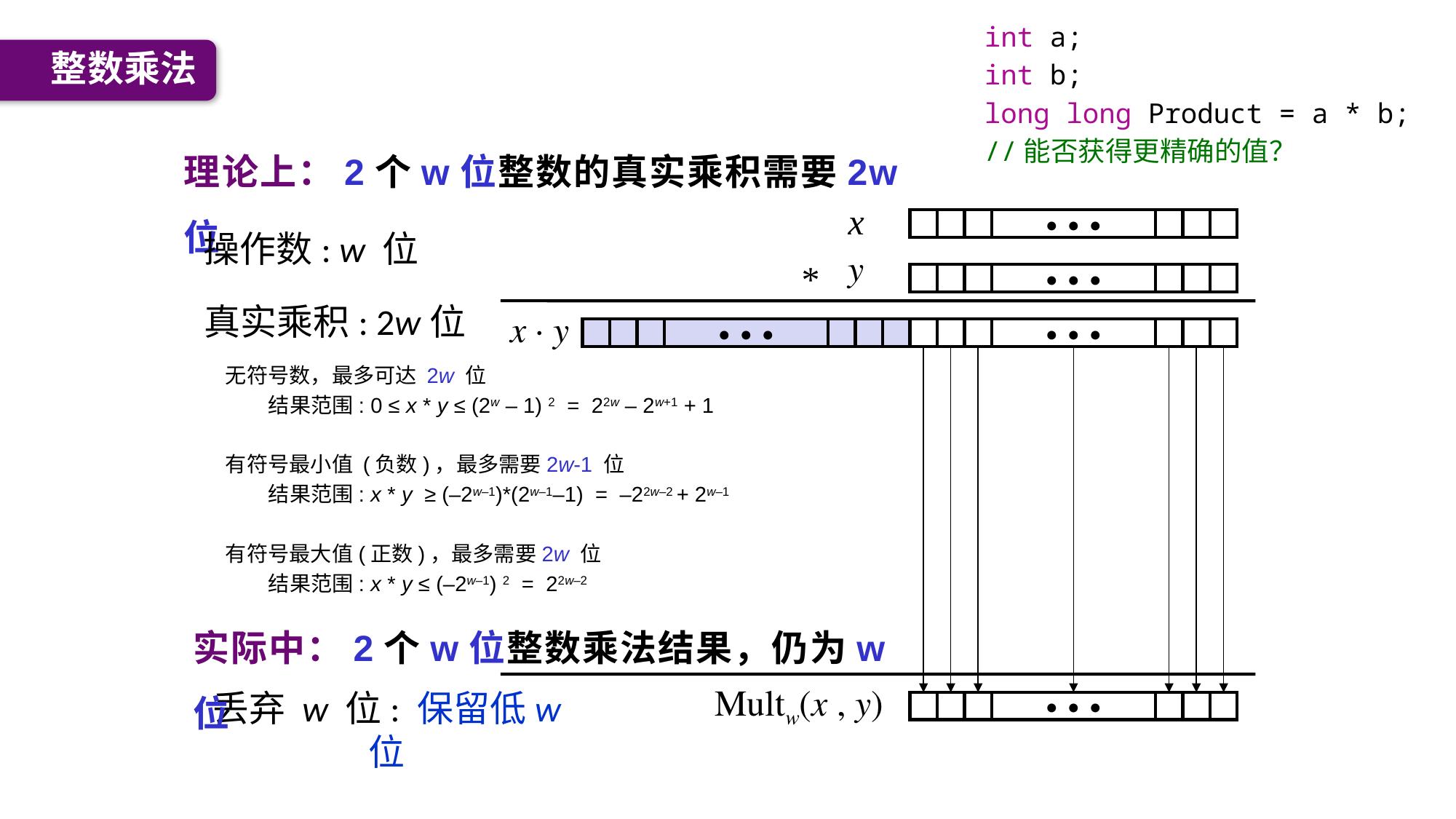

int a;
    int b;
    long long Product = a * b;
    //能否获得更精确的值？

整数乘法
理论上：2个w位整数的真实乘积需要2w位
x

• • •

操作数: w 位
y
*

• • •

真实乘积: 2w位
x · y

• • •

• • •

无符号数，最多可达 2w 位
        结果范围: 0 ≤ x * y ≤ (2w – 1) 2  =  22w – 2w+1 + 1

有符号最小值 (负数)，最多需要2w-1 位
        结果范围: x * y  ≥ (–2w–1)*(2w–1–1)  =  –22w–2 + 2w–1

有符号最大值(正数)，最多需要2w 位
        结果范围: x * y ≤ (–2w–1) 2  =  22w–2
实际中：2个w位整数乘法结果，仍为w位

Multw(x , y)
丢弃 w 位: 保留低w 位

• • •